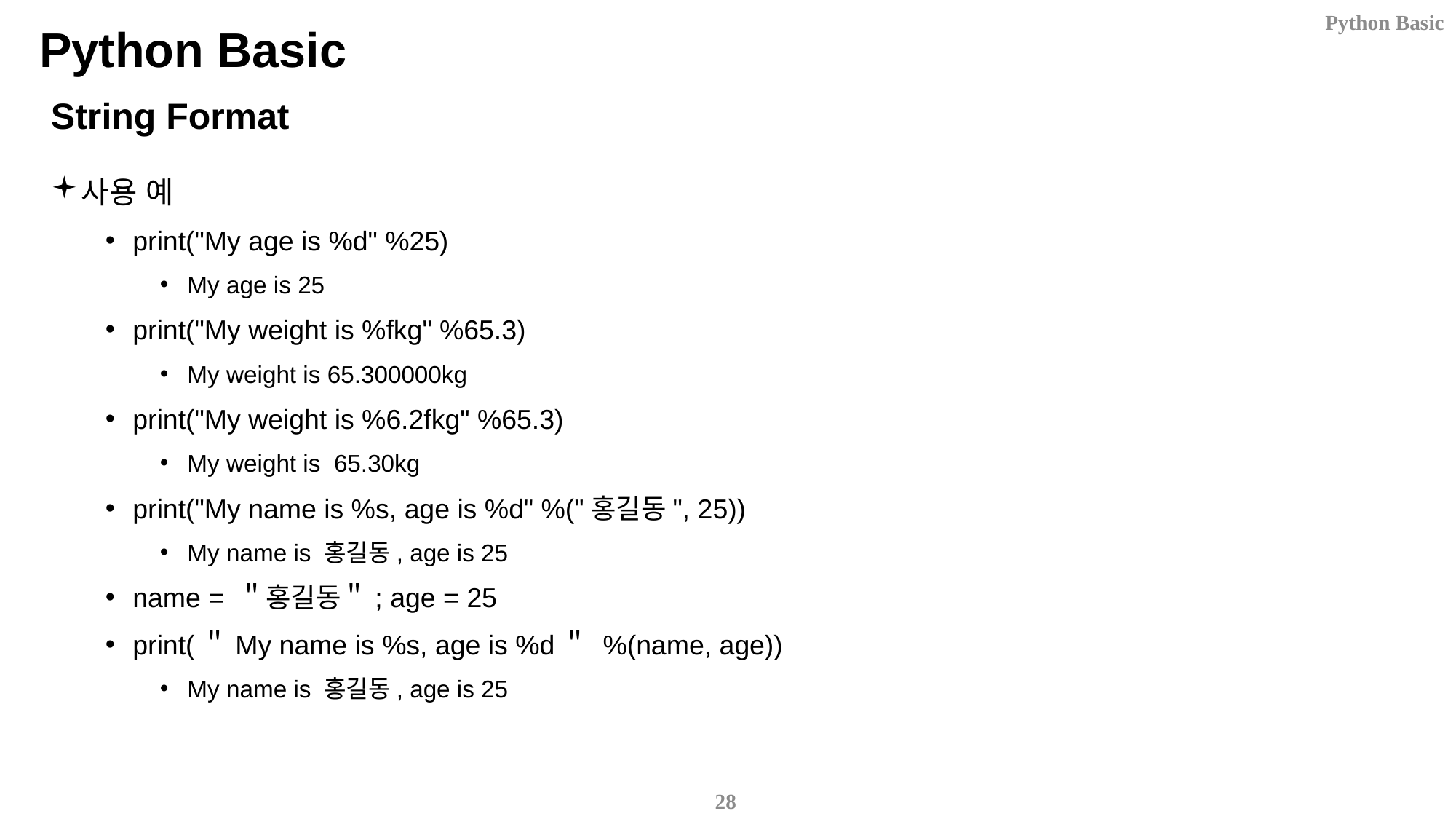

Python Basic
# Python Basic
String Format
사용 예
print("My age is %d" %25)
My age is 25
print("My weight is %fkg" %65.3)
My weight is 65.300000kg
print("My weight is %6.2fkg" %65.3)
My weight is  65.30kg
print("My name is %s, age is %d" %("홍길동", 25))
My name is 홍길동, age is 25
name = ＂홍길동＂; age = 25
print(＂My name is %s, age is %d＂ %(name, age))
My name is 홍길동, age is 25
28